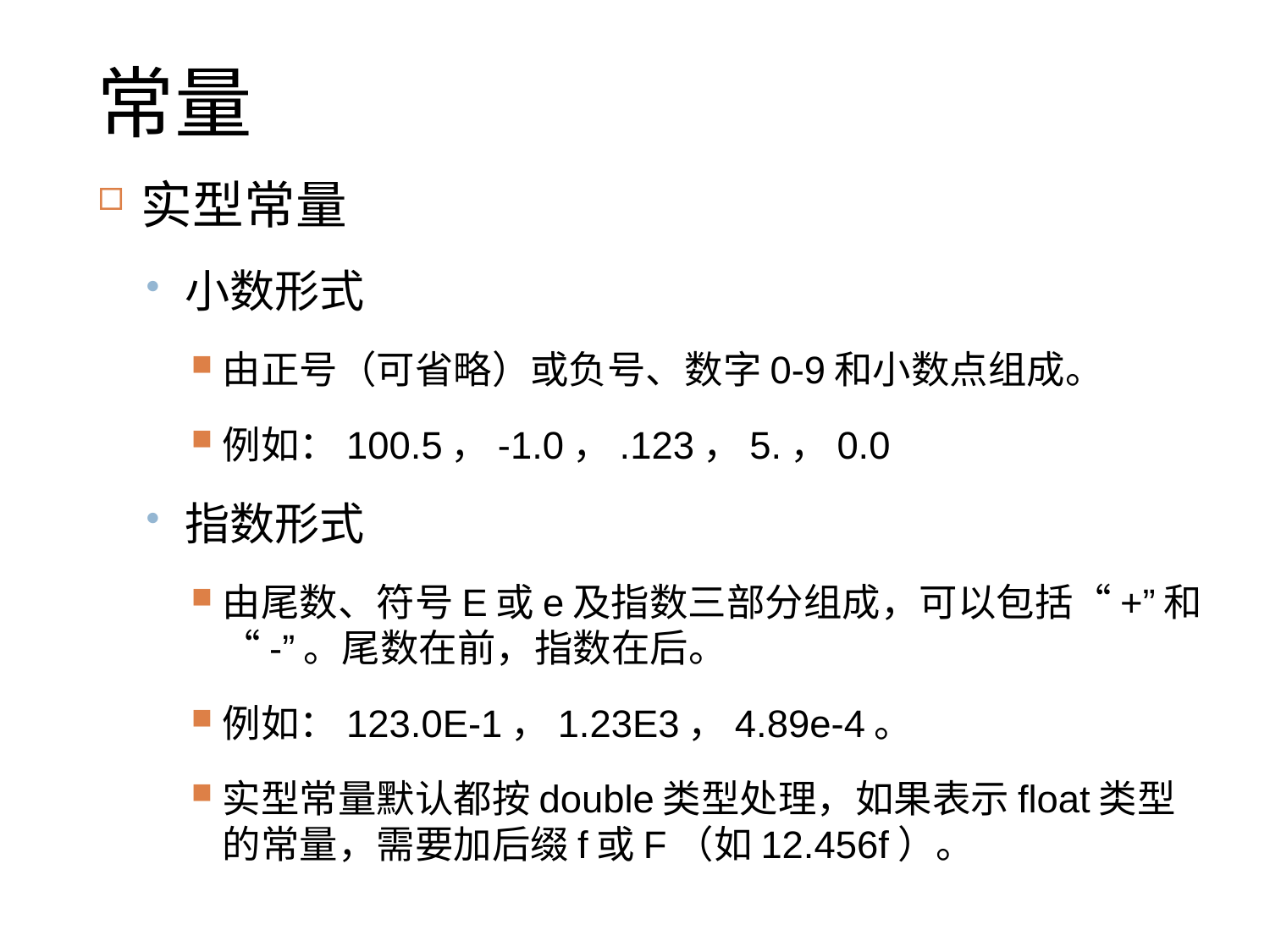

# 常量
实型常量
小数形式
由正号（可省略）或负号、数字0-9和小数点组成。
例如：100.5，-1.0，.123，5.，0.0
指数形式
由尾数、符号E或e及指数三部分组成，可以包括“+”和“-”。尾数在前，指数在后。
例如：123.0E-1，1.23E3，4.89e-4。
实型常量默认都按double类型处理，如果表示float类型的常量，需要加后缀f或F（如12.456f）。